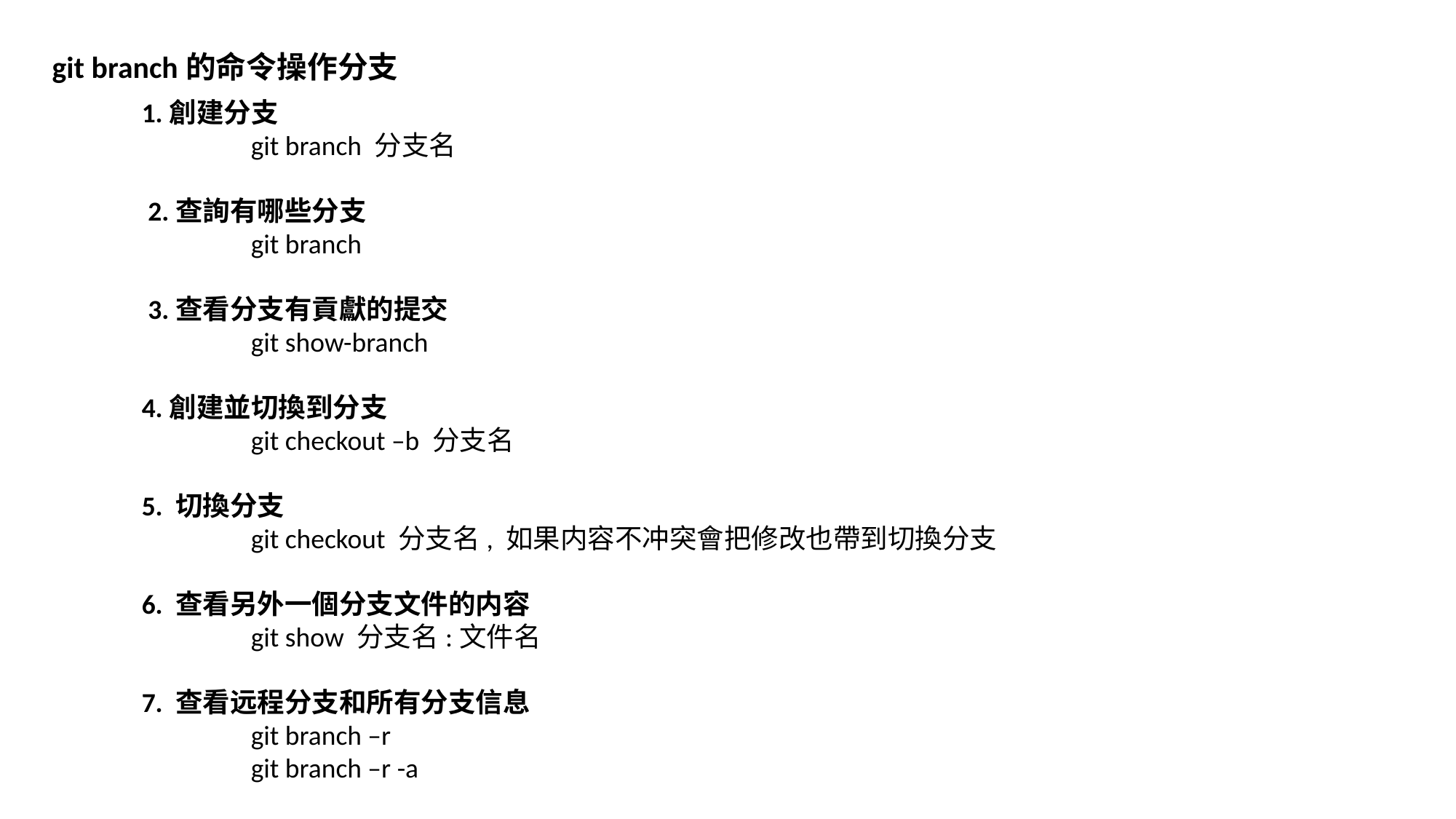

git branch的命令操作分支
1.創建分支
	git branch 分支名

 2.查詢有哪些分支
	git branch

 3.查看分支有貢獻的提交
	git show-branch

4.創建並切換到分支
	git checkout –b 分支名

5. 切換分支
	git checkout 分支名, 如果内容不冲突會把修改也帶到切換分支

6. 查看另外一個分支文件的内容
	git show 分支名:文件名

7. 查看远程分支和所有分支信息
	git branch –r
	git branch –r -a